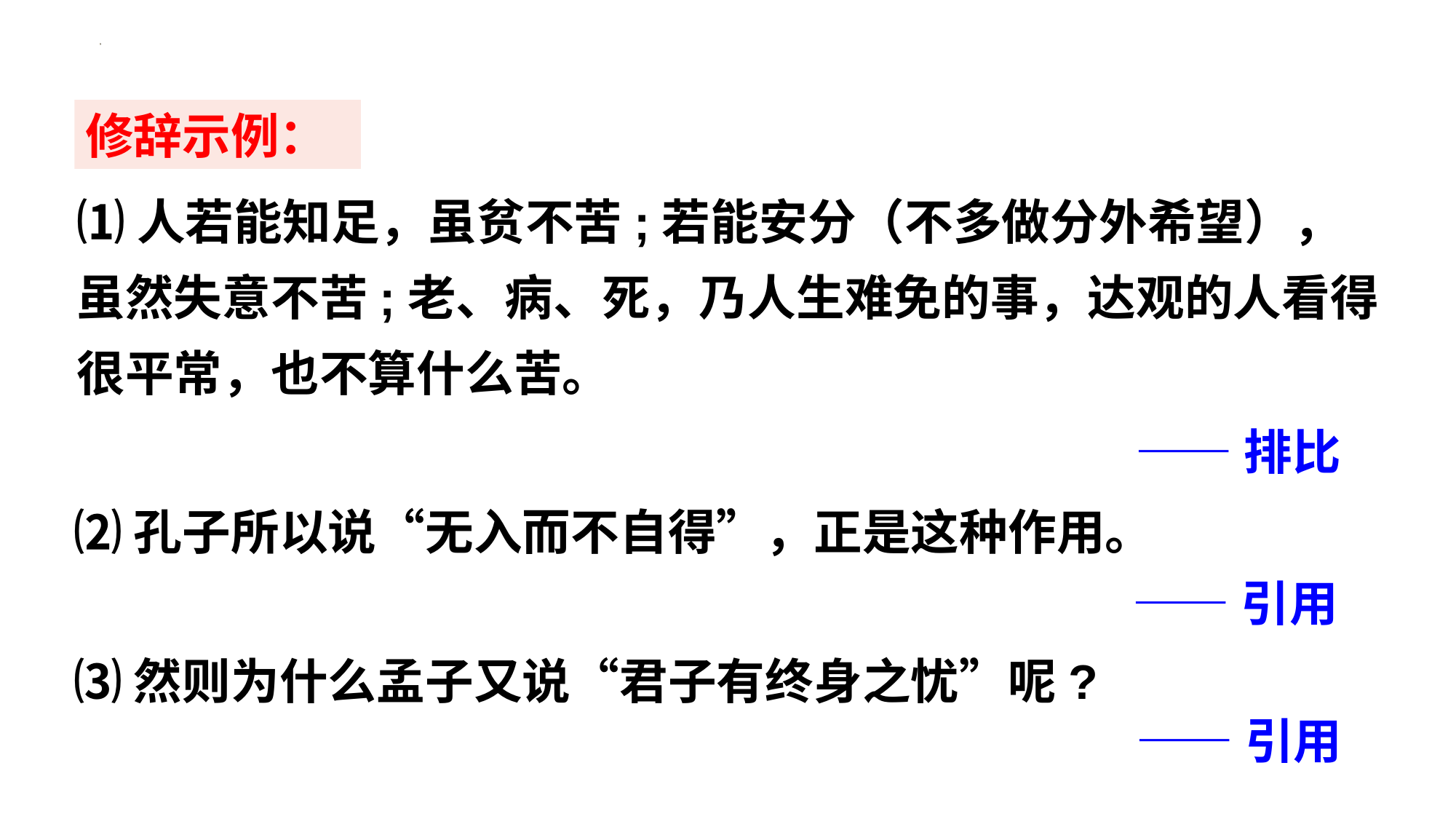

修辞示例：
⑴人若能知足，虽贫不苦;若能安分（不多做分外希望），虽然失意不苦;老、病、死，乃人生难免的事，达观的人看得很平常，也不算什么苦。
——排比
⑵孔子所以说“无入而不自得”，正是这种作用。
——引用
⑶然则为什么孟子又说“君子有终身之忧”呢?
——引用